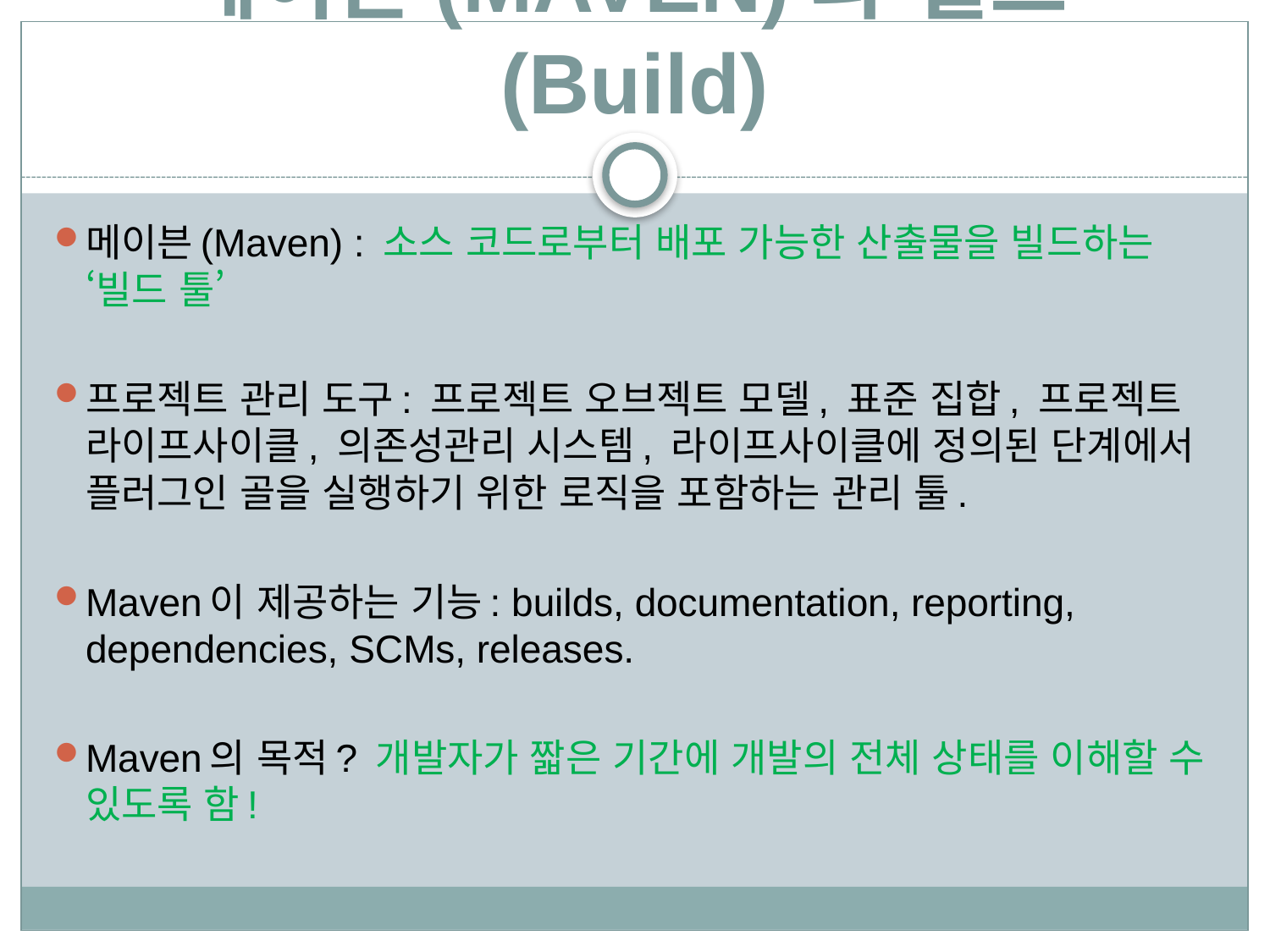

# 메이븐(MAVEN)과 빌드(Build)
메이븐(Maven) : 소스 코드로부터 배포 가능한 산출물을 빌드하는  ‘빌드 툴’

프로젝트 관리 도구: 프로젝트 오브젝트 모델, 표준 집합, 프로젝트 라이프사이클, 의존성관리 시스템, 라이프사이클에 정의된 단계에서 플러그인 골을 실행하기 위한 로직을 포함하는 관리 툴.

Maven이 제공하는 기능: builds, documentation, reporting, dependencies, SCMs, releases.

Maven의 목적? 개발자가 짧은 기간에 개발의 전체 상태를 이해할 수 있도록 함!